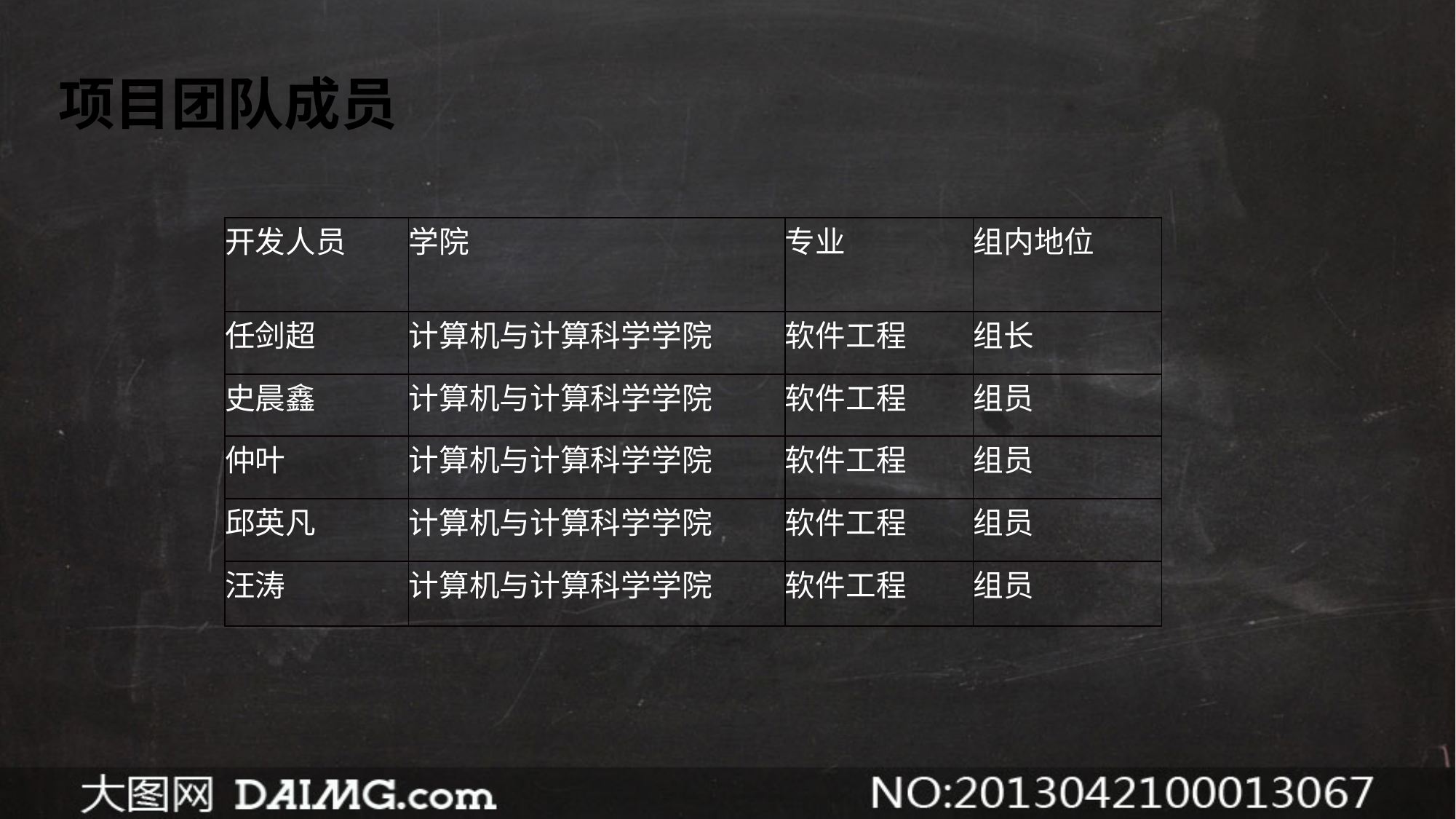

项目团队成员

| 开发人员 | 学院 | 专业 | 组内地位 |
| --- | --- | --- | --- |
| 任剑超 | 计算机与计算科学学院 | 软件工程 | 组长 |
| 史晨鑫 | 计算机与计算科学学院 | 软件工程 | 组员 |
| 仲叶 | 计算机与计算科学学院 | 软件工程 | 组员 |
| 邱英凡 | 计算机与计算科学学院 | 软件工程 | 组员 |
| 汪涛 | 计算机与计算科学学院 | 软件工程 | 组员 |